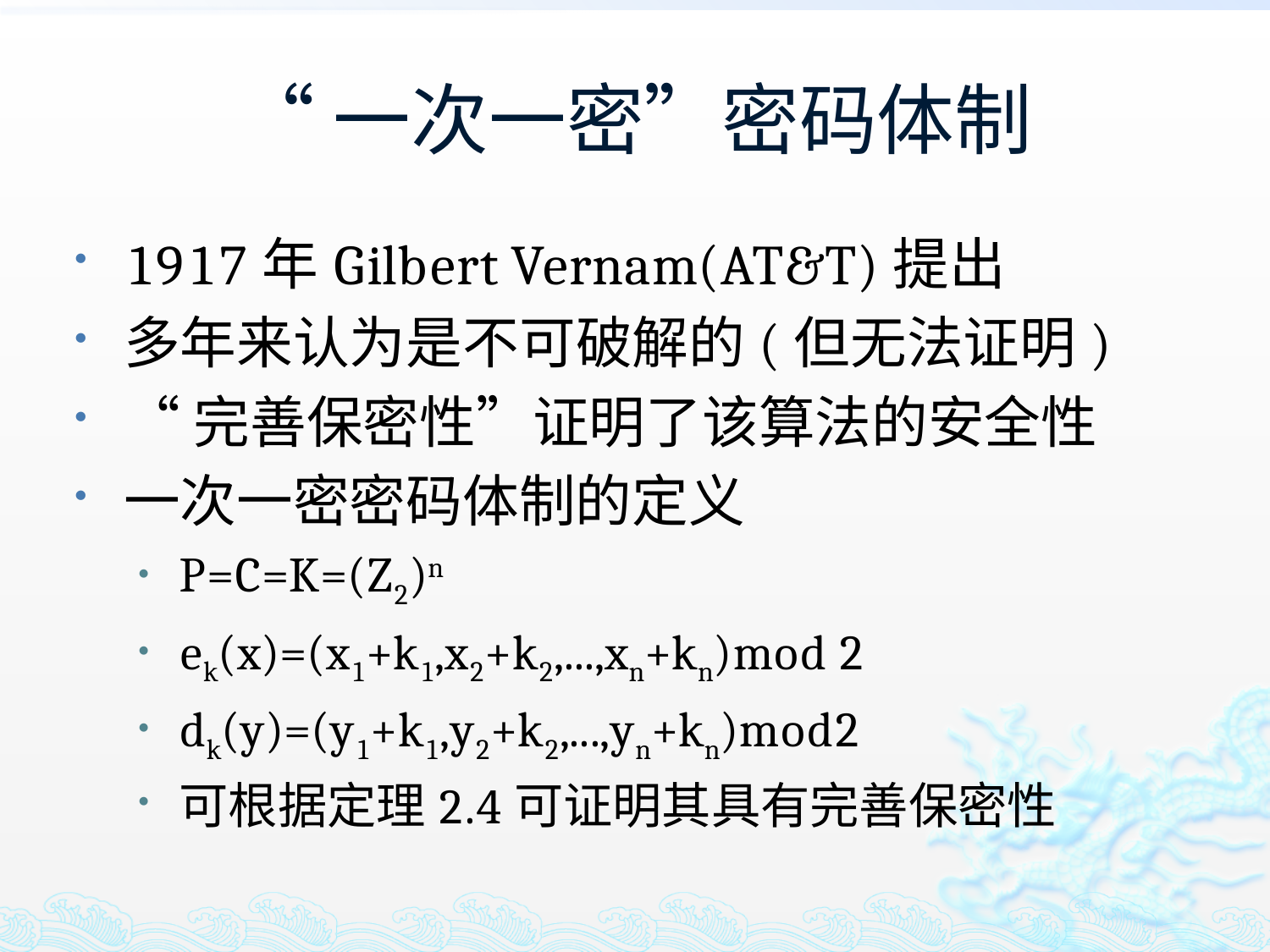

# “一次一密”密码体制
1917年Gilbert Vernam(AT&T)提出
多年来认为是不可破解的(但无法证明)
“完善保密性”证明了该算法的安全性
一次一密密码体制的定义
P=C=K=(Z2)n
ek(x)=(x1+k1,x2+k2,...,xn+kn)mod 2
dk(y)=(y1+k1,y2+k2,...,yn+kn)mod2
可根据定理2.4可证明其具有完善保密性